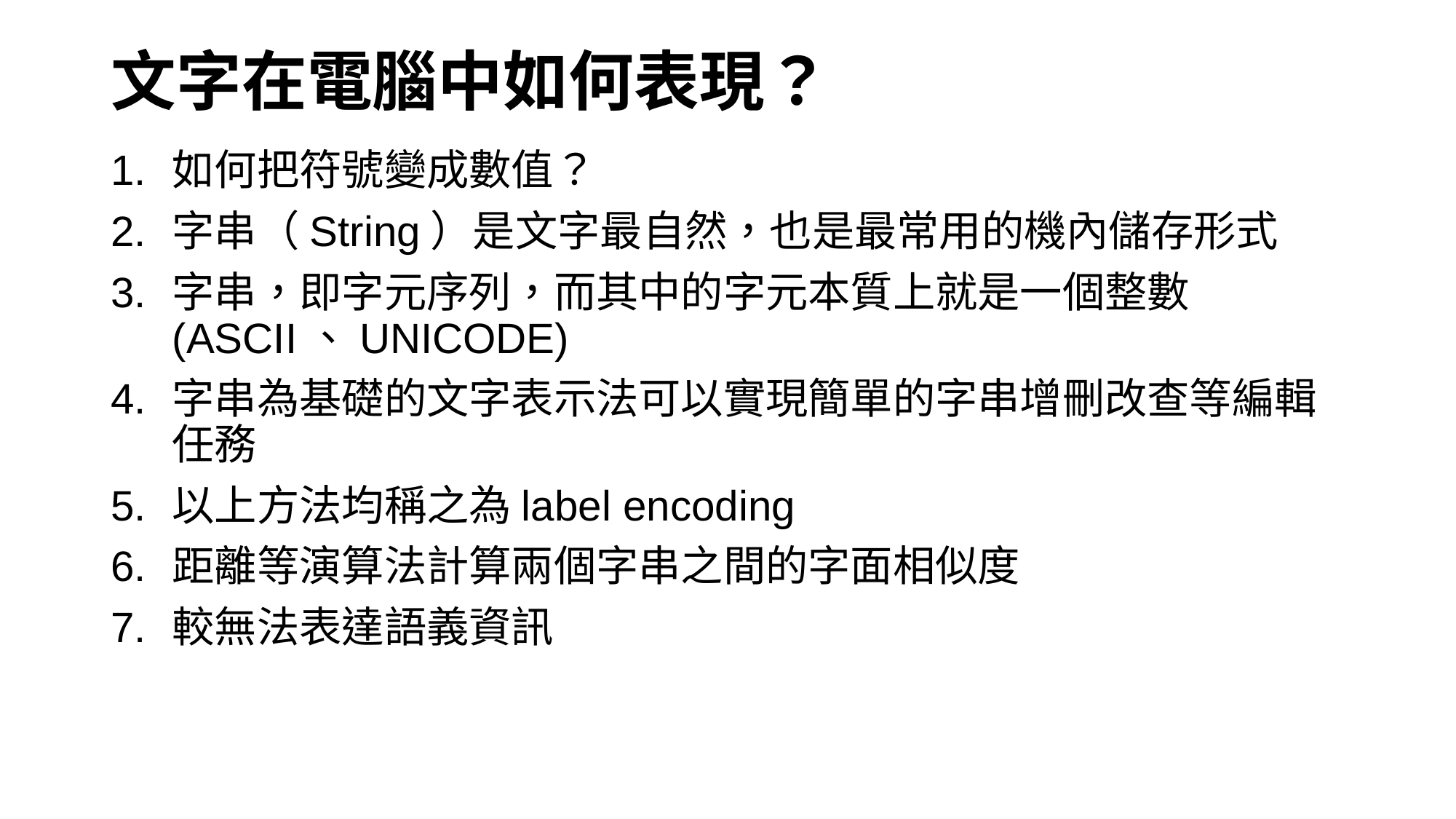

# 文字在電腦中如何表現？
如何把符號變成數值？
字串（String）是文字最自然，也是最常用的機內儲存形式
字串，即字元序列，而其中的字元本質上就是一個整數(ASCII、UNICODE)
字串為基礎的文字表示法可以實現簡單的字串增刪改查等編輯任務
以上方法均稱之為label encoding
距離等演算法計算兩個字串之間的字面相似度
較無法表達語義資訊